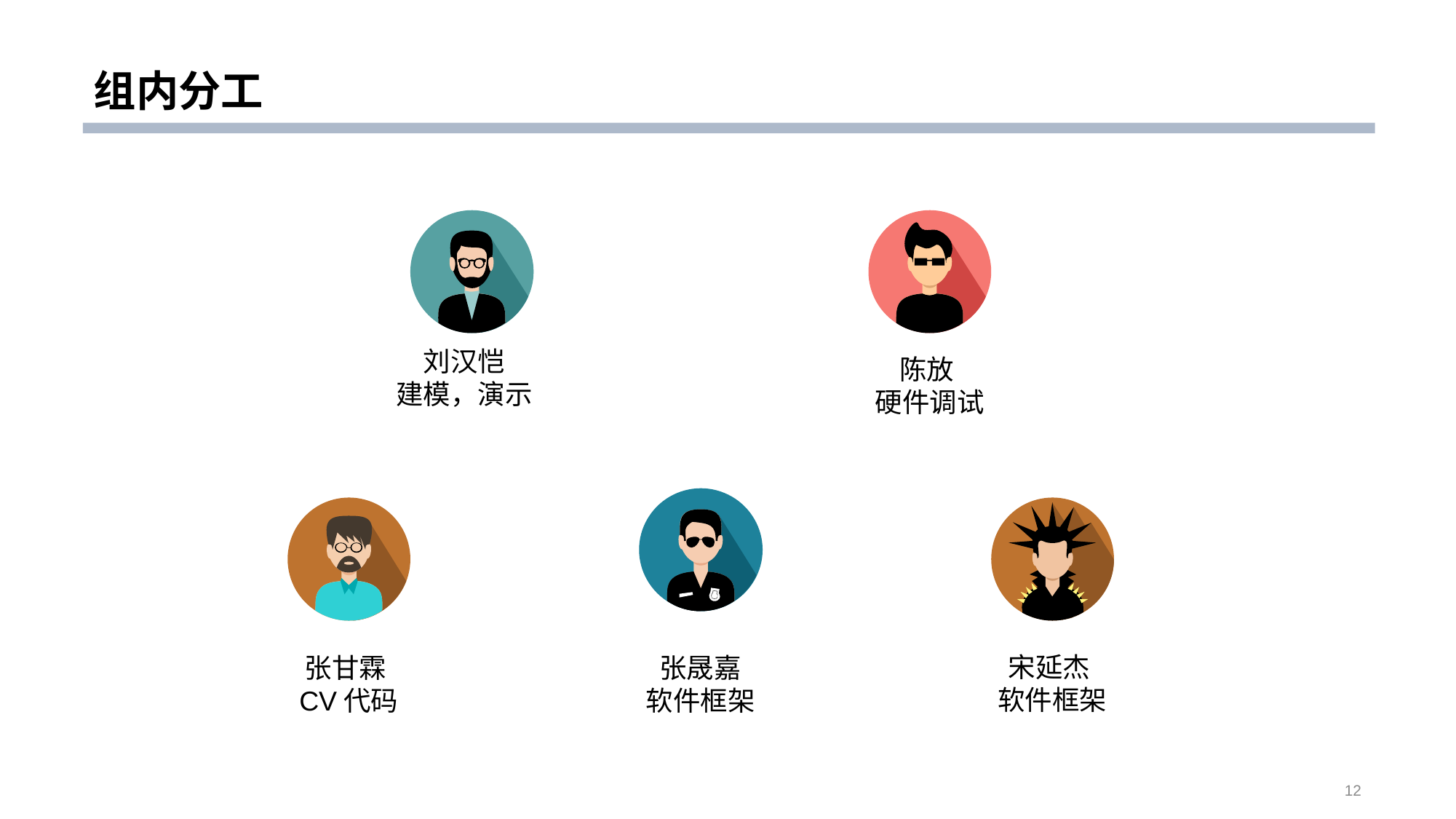

# 组内分工

刘汉恺
建模，演示
陈放
硬件调试

宋延杰
软件框架
张甘霖
CV代码
张晟嘉
软件框架
12